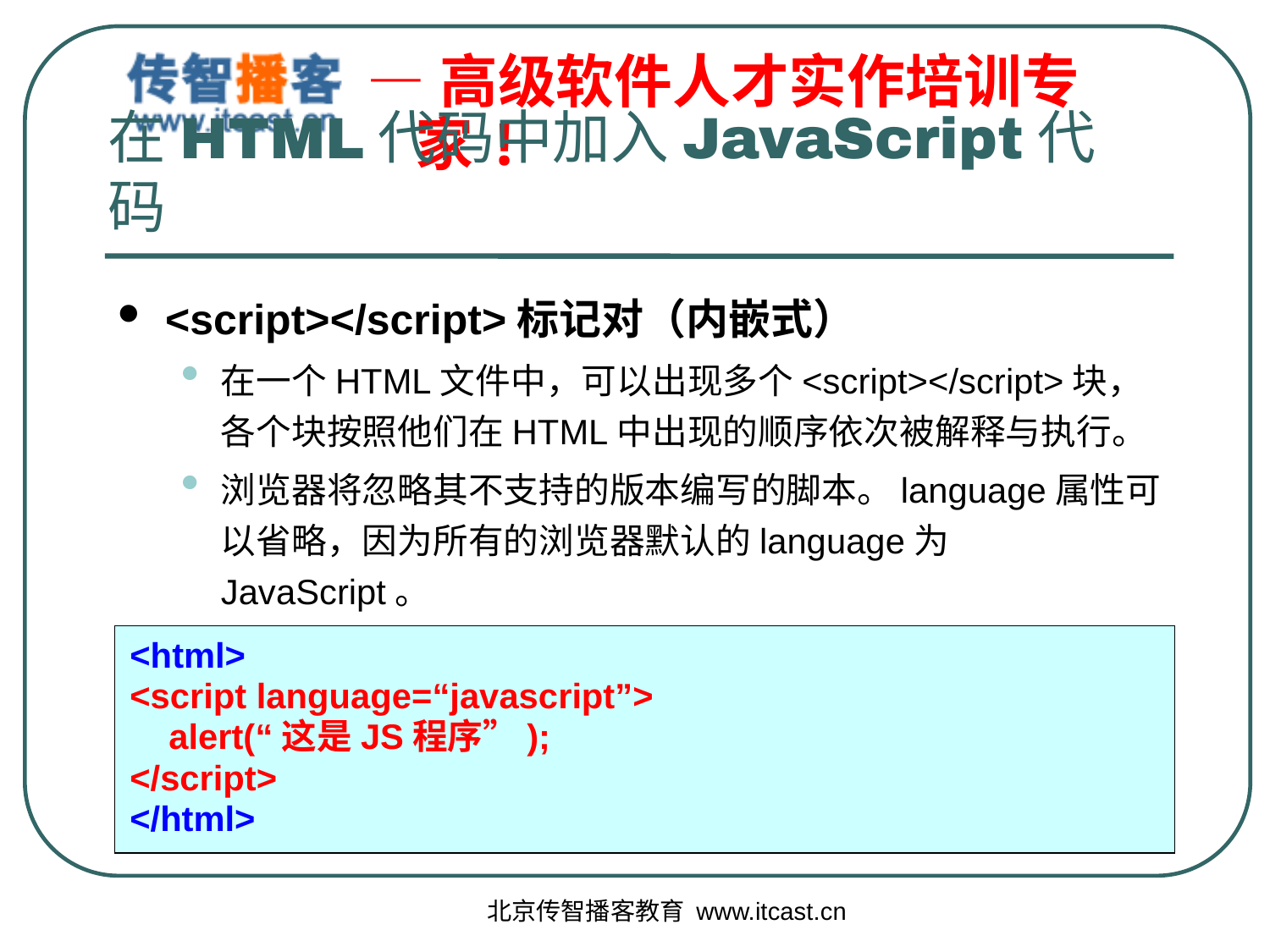

# 在HTML代码中加入JavaScript代码
<script></script>标记对（内嵌式）
在一个HTML文件中，可以出现多个<script></script>块，各个块按照他们在HTML中出现的顺序依次被解释与执行。
浏览器将忽略其不支持的版本编写的脚本。language属性可以省略，因为所有的浏览器默认的language为JavaScript。
<html>
<script language=“javascript”>
    alert(“这是JS程序”);
</script>
</html>